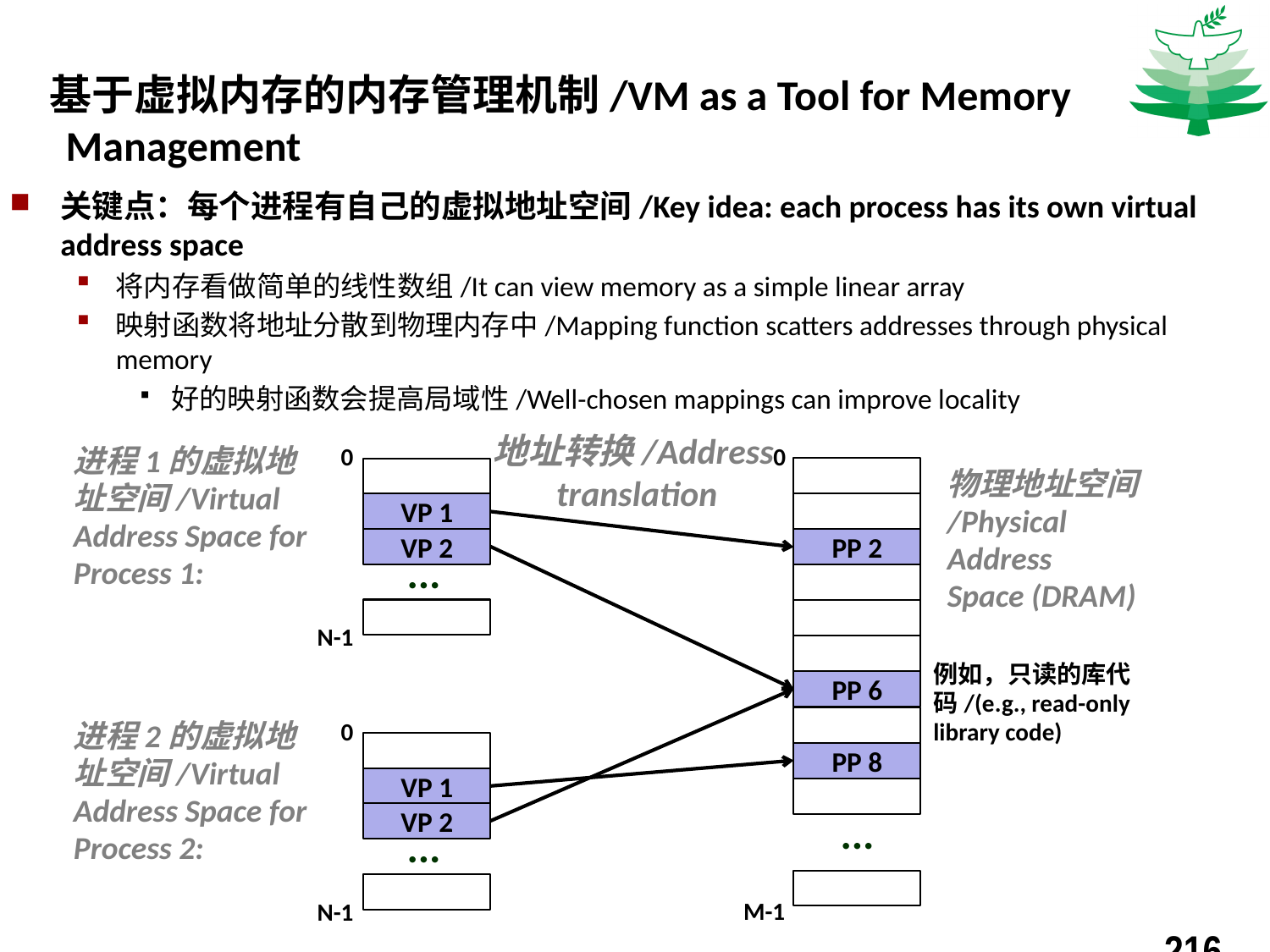

# 基于虚拟内存的内存管理机制/VM as a Tool for Memory Management
关键点：每个进程有自己的虚拟地址空间/Key idea: each process has its own virtual address space
将内存看做简单的线性数组/It can view memory as a simple linear array
映射函数将地址分散到物理内存中/Mapping function scatters addresses through physical memory
好的映射函数会提高局域性/Well-chosen mappings can improve locality
地址转换/Address
translation
进程1的虚拟地址空间/Virtual Address Space for Process 1:
0
0

物理地址空间/Physical
Address
Space (DRAM)

VP 1
VP 2
PP 2
...

N-1

例如，只读的库代码/(e.g., read-only
library code)
PP 6

进程2的虚拟地址空间/Virtual Address Space for Process 2:
0

PP 8
VP 1

VP 2
...
...

M-1
N-1